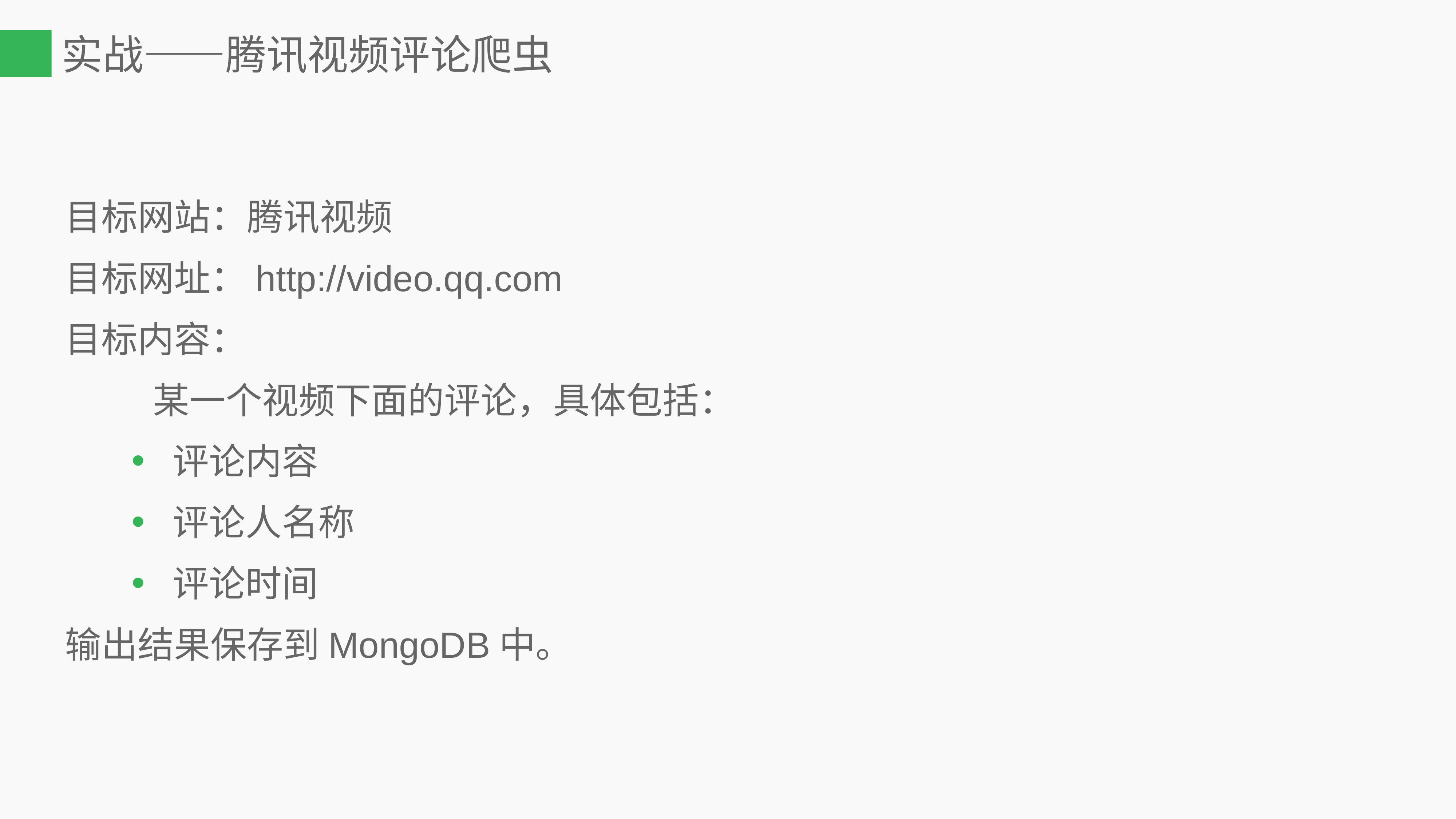

# 实战——腾讯视频评论爬虫
目标网站：腾讯视频
目标网址：http://video.qq.com
目标内容：
	   某一个视频下面的评论，具体包括：
评论内容
评论人名称
评论时间
输出结果保存到MongoDB中。